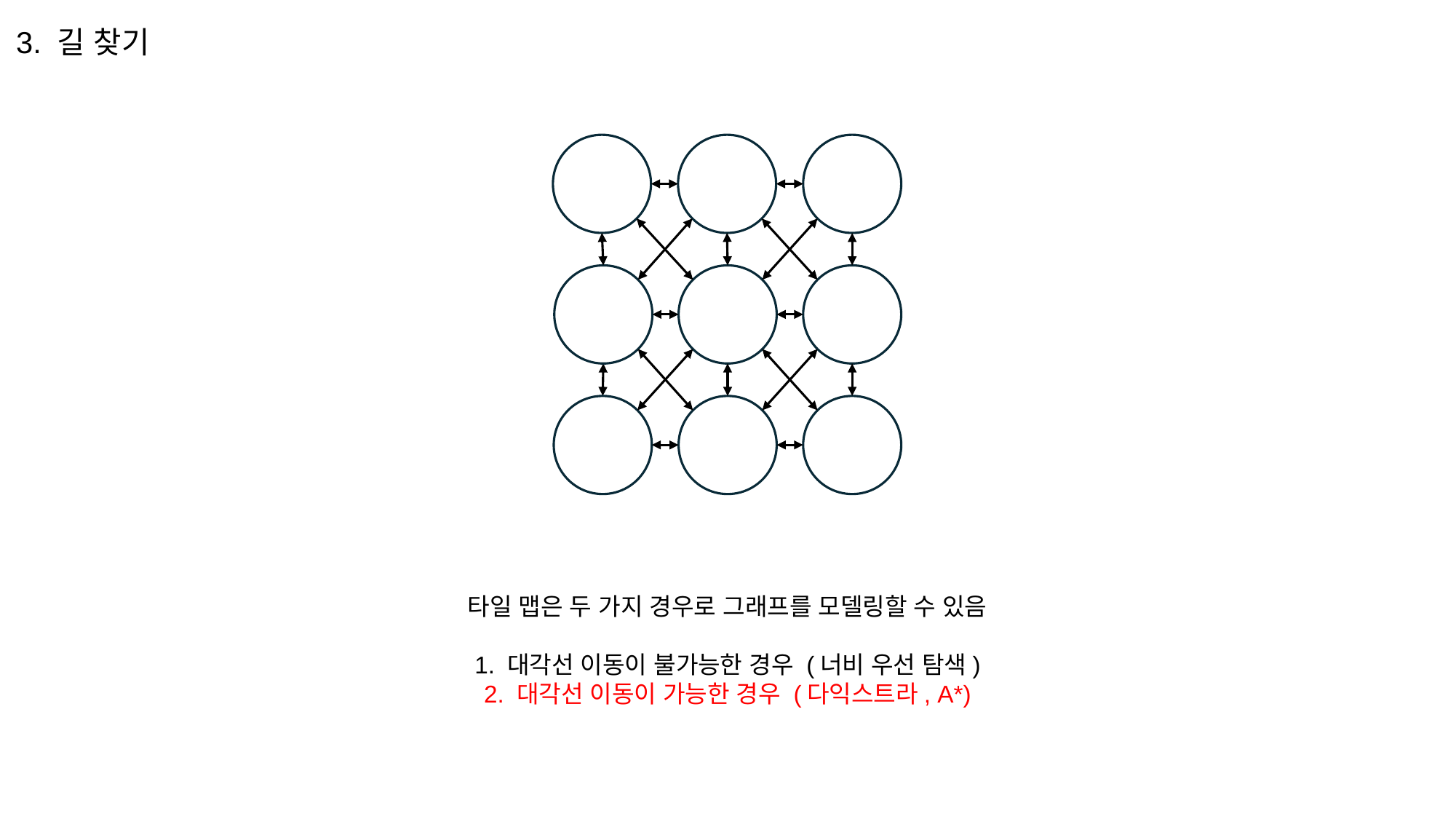

3. 길 찾기

타일 맵은 두 가지 경우로 그래프를 모델링할 수 있음

1. 대각선 이동이 불가능한 경우 (너비 우선 탐색)
2. 대각선 이동이 가능한 경우 (다익스트라, A*)